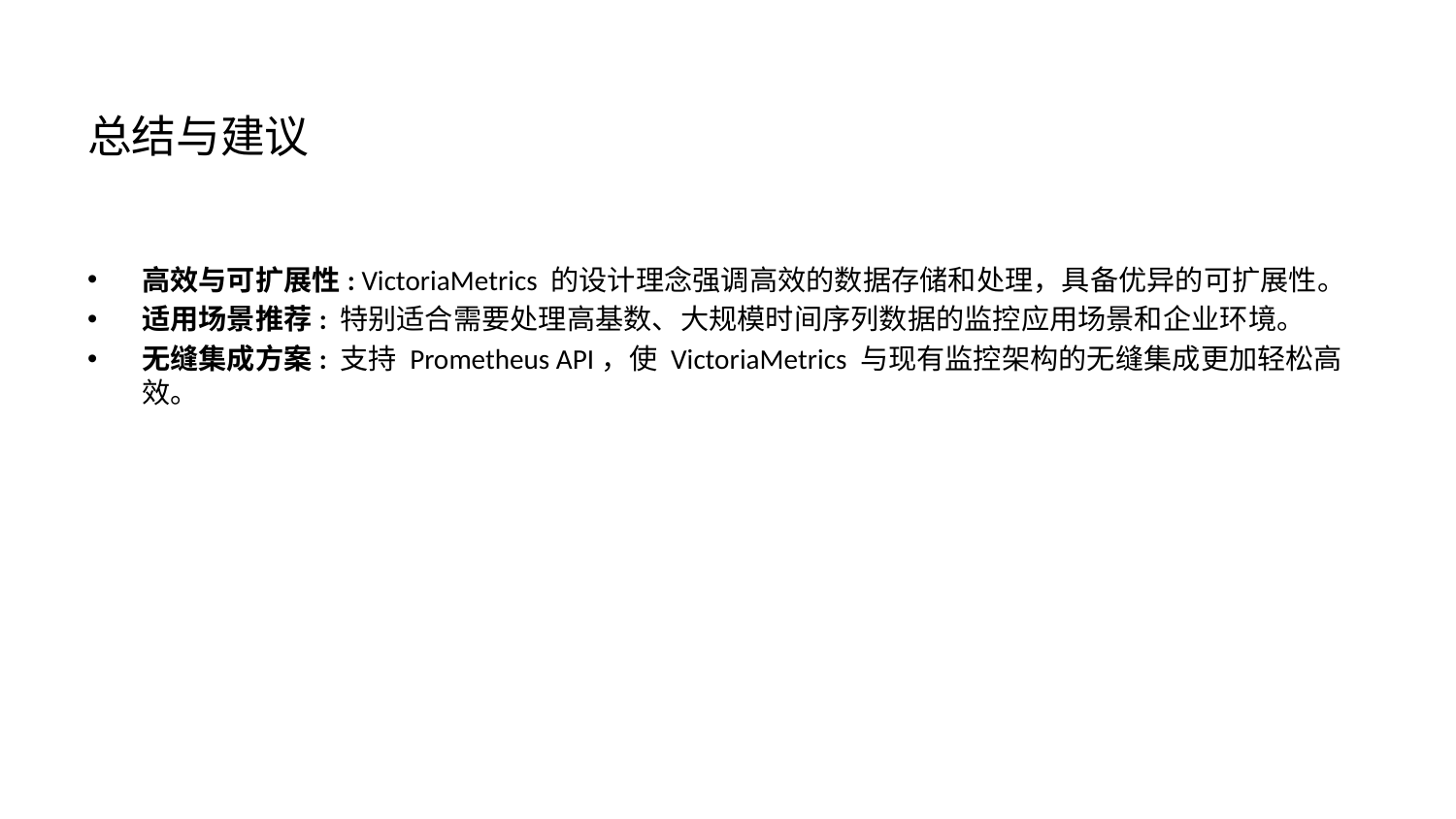

# 总结与建议
高效与可扩展性: VictoriaMetrics 的设计理念强调高效的数据存储和处理，具备优异的可扩展性。
适用场景推荐: 特别适合需要处理高基数、大规模时间序列数据的监控应用场景和企业环境。
无缝集成方案: 支持 Prometheus API，使 VictoriaMetrics 与现有监控架构的无缝集成更加轻松高效。